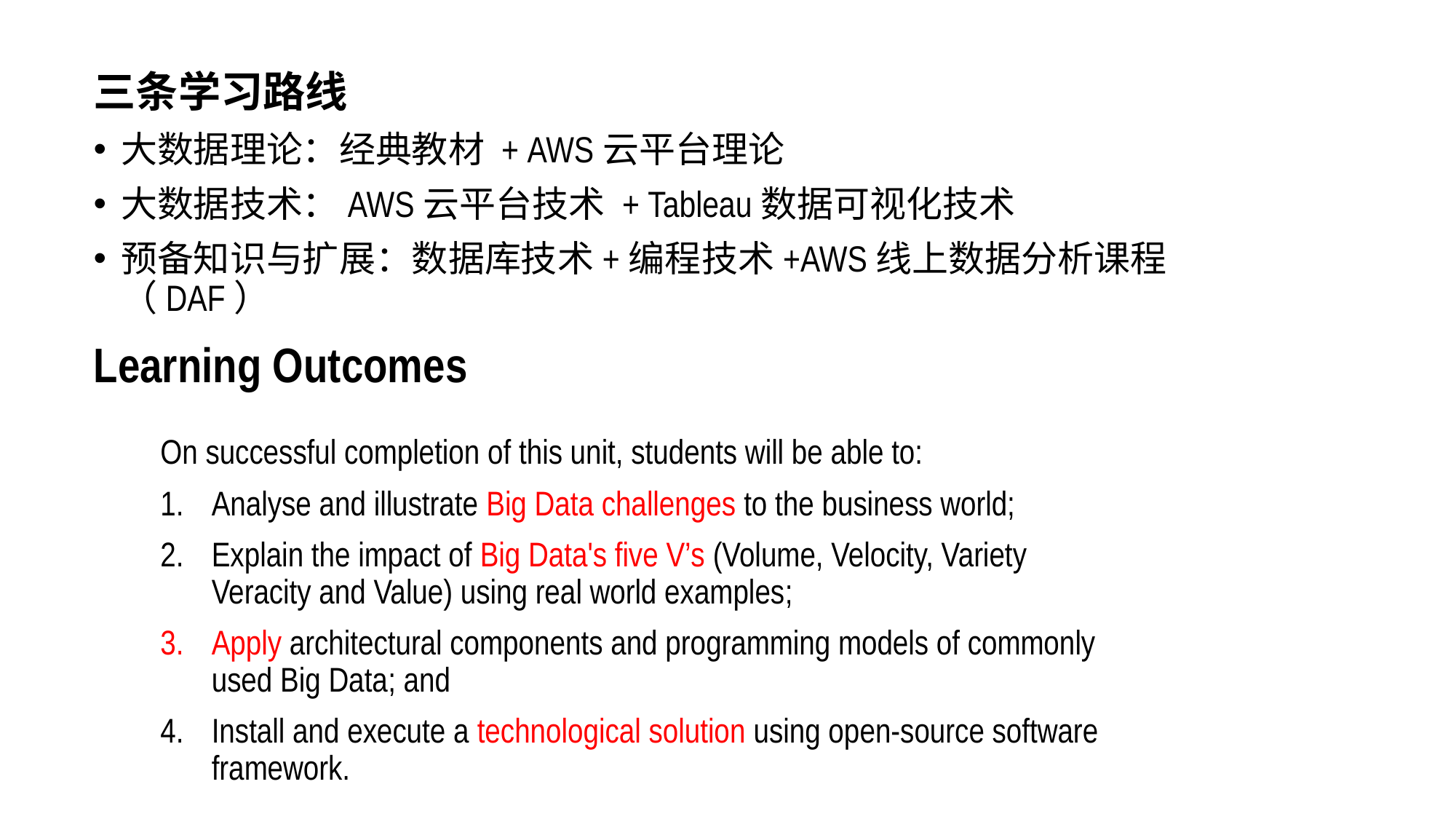

三条学习路线
大数据理论：经典教材 + AWS云平台理论
大数据技术：AWS云平台技术 + Tableau数据可视化技术
预备知识与扩展：数据库技术+编程技术+AWS线上数据分析课程（DAF）
Learning Outcomes
On successful completion of this unit, students will be able to:
Analyse and illustrate Big Data challenges to the business world;
Explain the impact of Big Data's five V’s (Volume, Velocity, Variety Veracity and Value) using real world examples;
Apply architectural components and programming models of commonly used Big Data; and
Install and execute a technological solution using open-source software framework.